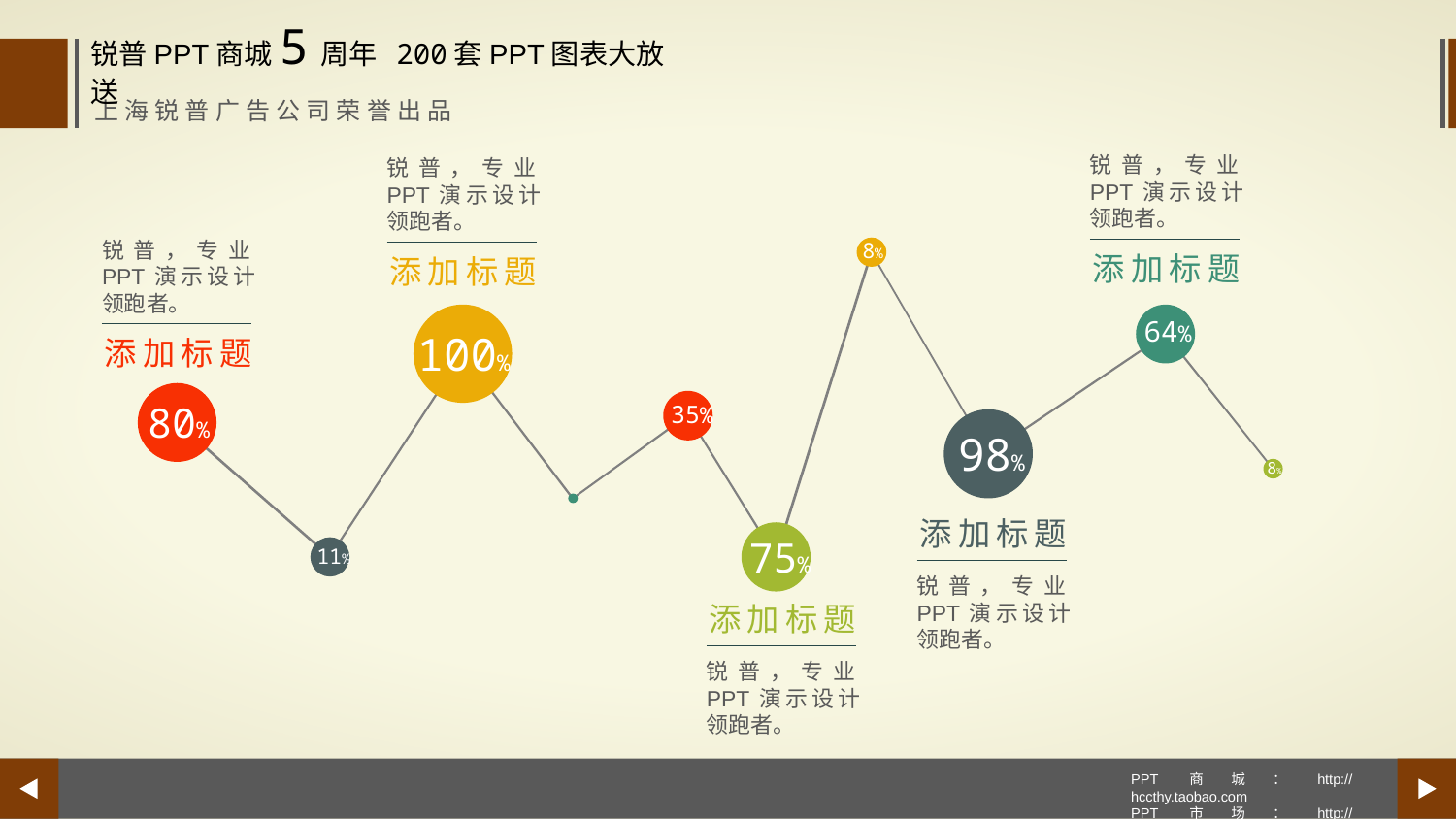

锐普，专业PPT演示设计领跑者。
锐普，专业PPT演示设计领跑者。
锐普，专业PPT演示设计领跑者。
8%

添加标题
添加标题

64%
100%
添加标题

80%

35%

98%

8%

添加标题

75%
11%

锐普，专业PPT演示设计领跑者。
添加标题
锐普，专业PPT演示设计领跑者。